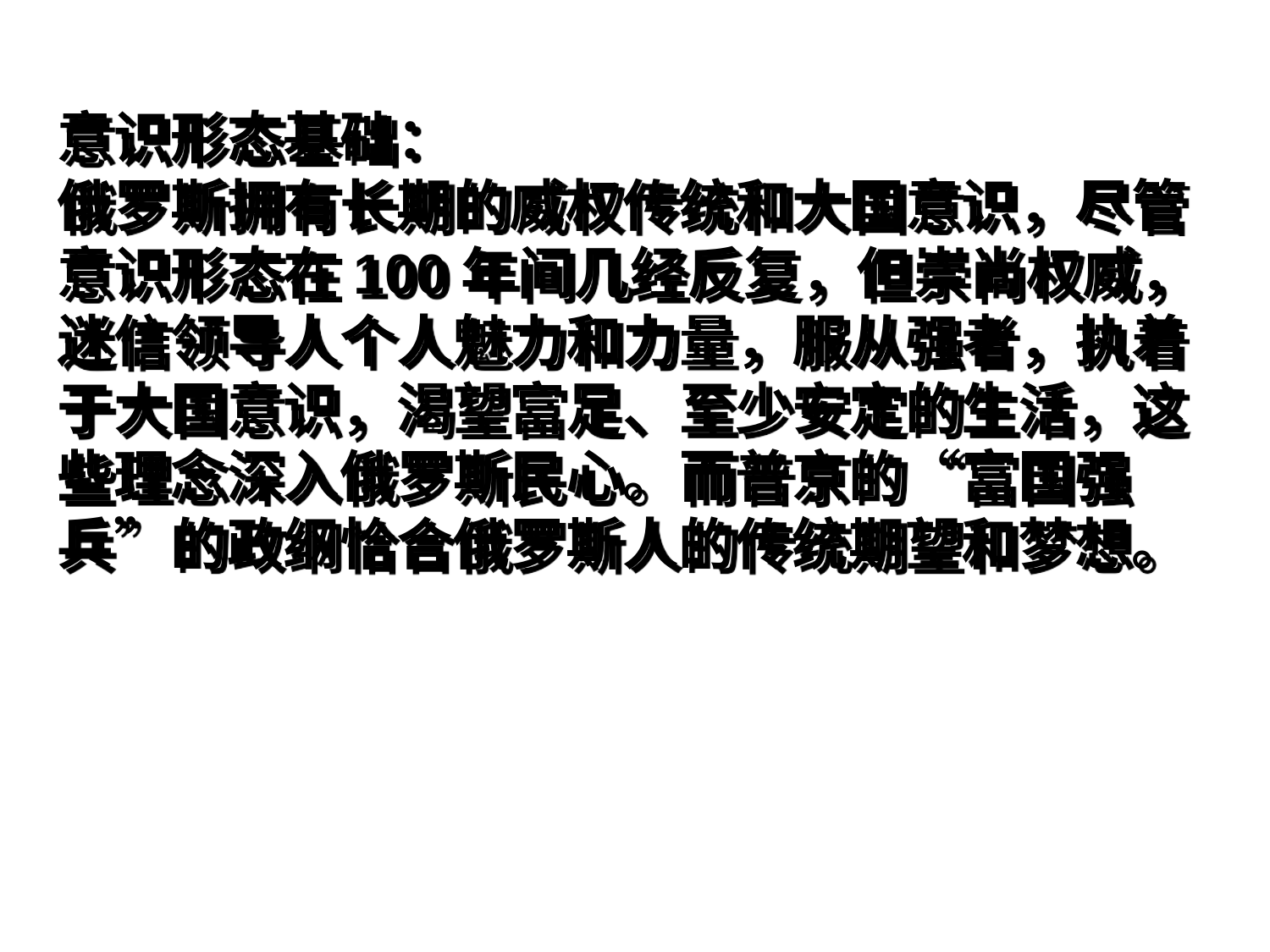

意识形态基础：
俄罗斯拥有长期的威权传统和大国意识，尽管意识形态在100年间几经反复，但崇尚权威，迷信领导人个人魅力和力量，服从强者，执着于大国意识，渴望富足、至少安定的生活，这些理念深入俄罗斯民心。而普京的“富国强兵”的政纲恰合俄罗斯人的传统期望和梦想。